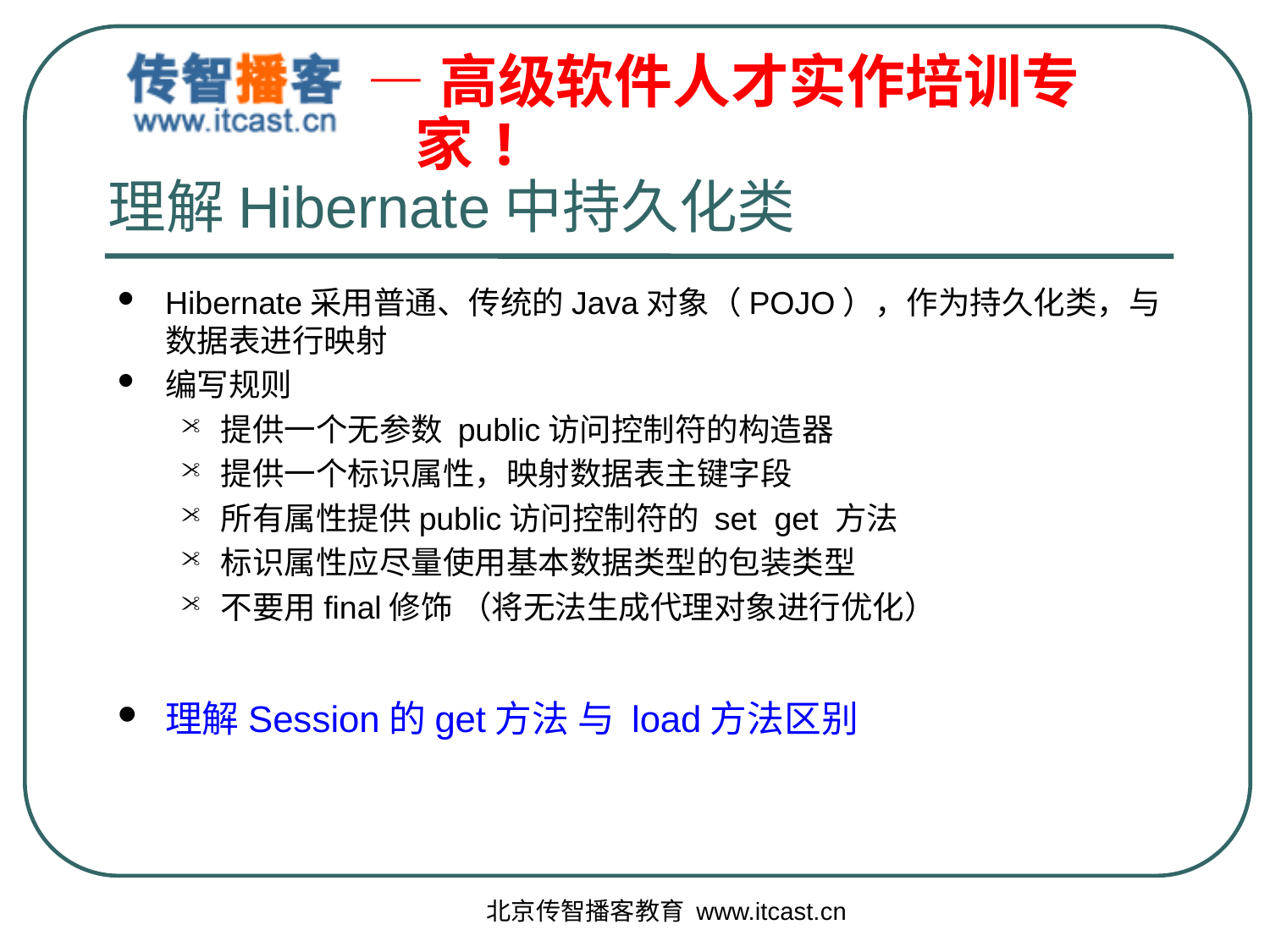

# 理解Hibernate中持久化类
Hibernate采用普通、传统的Java对象（POJO），作为持久化类，与数据表进行映射
编写规则
提供一个无参数 public访问控制符的构造器
提供一个标识属性，映射数据表主键字段
所有属性提供public访问控制符的 set  get 方法
标识属性应尽量使用基本数据类型的包装类型
不要用final修饰 （将无法生成代理对象进行优化）

理解Session的get方法 与 load方法区别

北京传智播客教育 www.itcast.cn